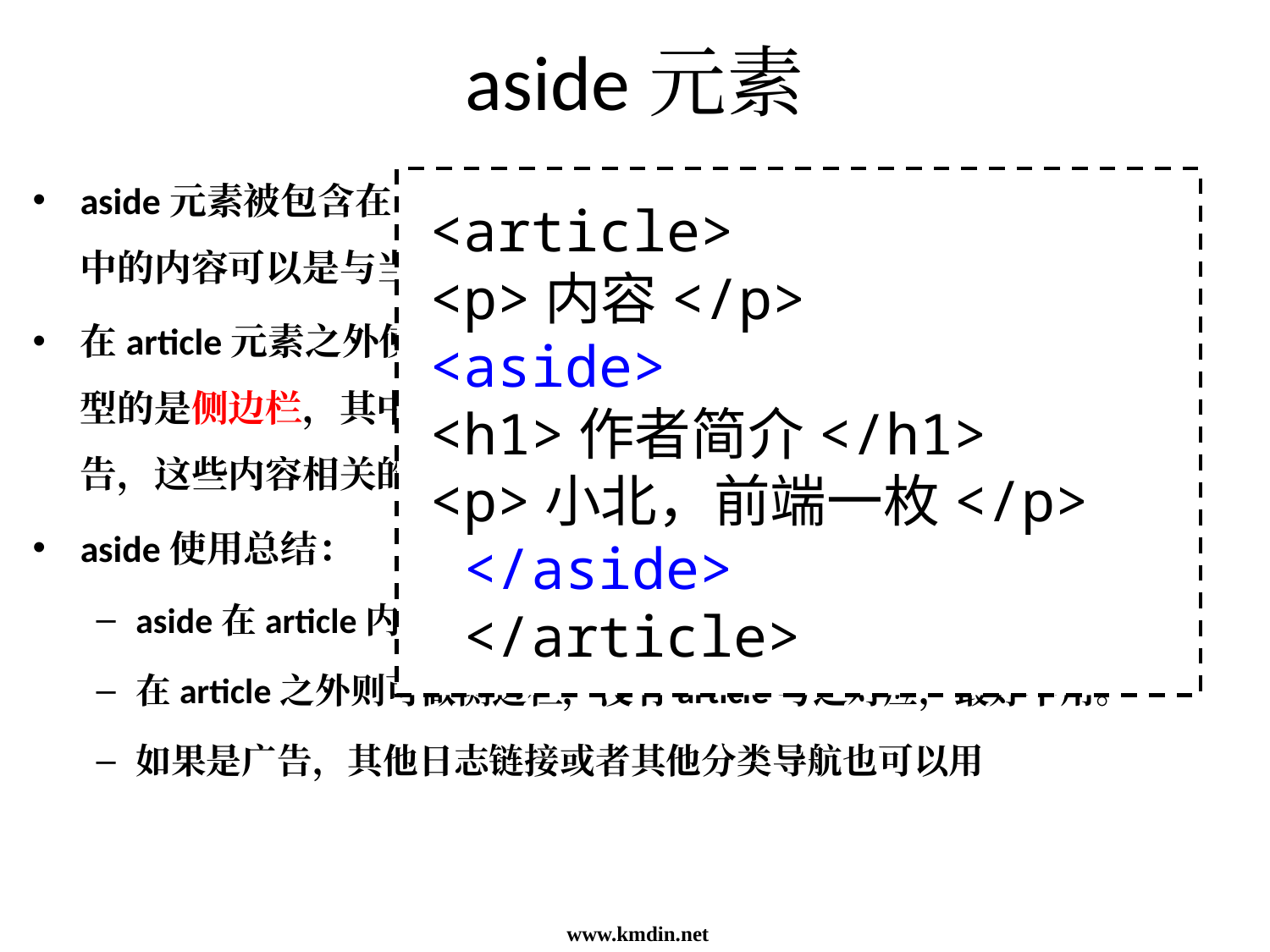

# aside元素
aside元素被包含在article元素中作为主要内容的附属信息部分，其中的内容可以是与当前文章有关的相关资料、标签、名次解释等。
在article元素之外使用作为页面或站点全局的附属信息部分。最典型的是侧边栏，其中的内容可以是日志串连，其他组的导航，甚至广告，这些内容相关的页面。
aside使用总结：
aside在article内表示主要内容的附属信息，
在article之外则可做侧边栏，没有article与之对应，最好不用。
如果是广告，其他日志链接或者其他分类导航也可以用

<article>
<p>内容</p>
<aside>
<h1>作者简介</h1>
<p>小北，前端一枚</p>
 </aside>
 </article>